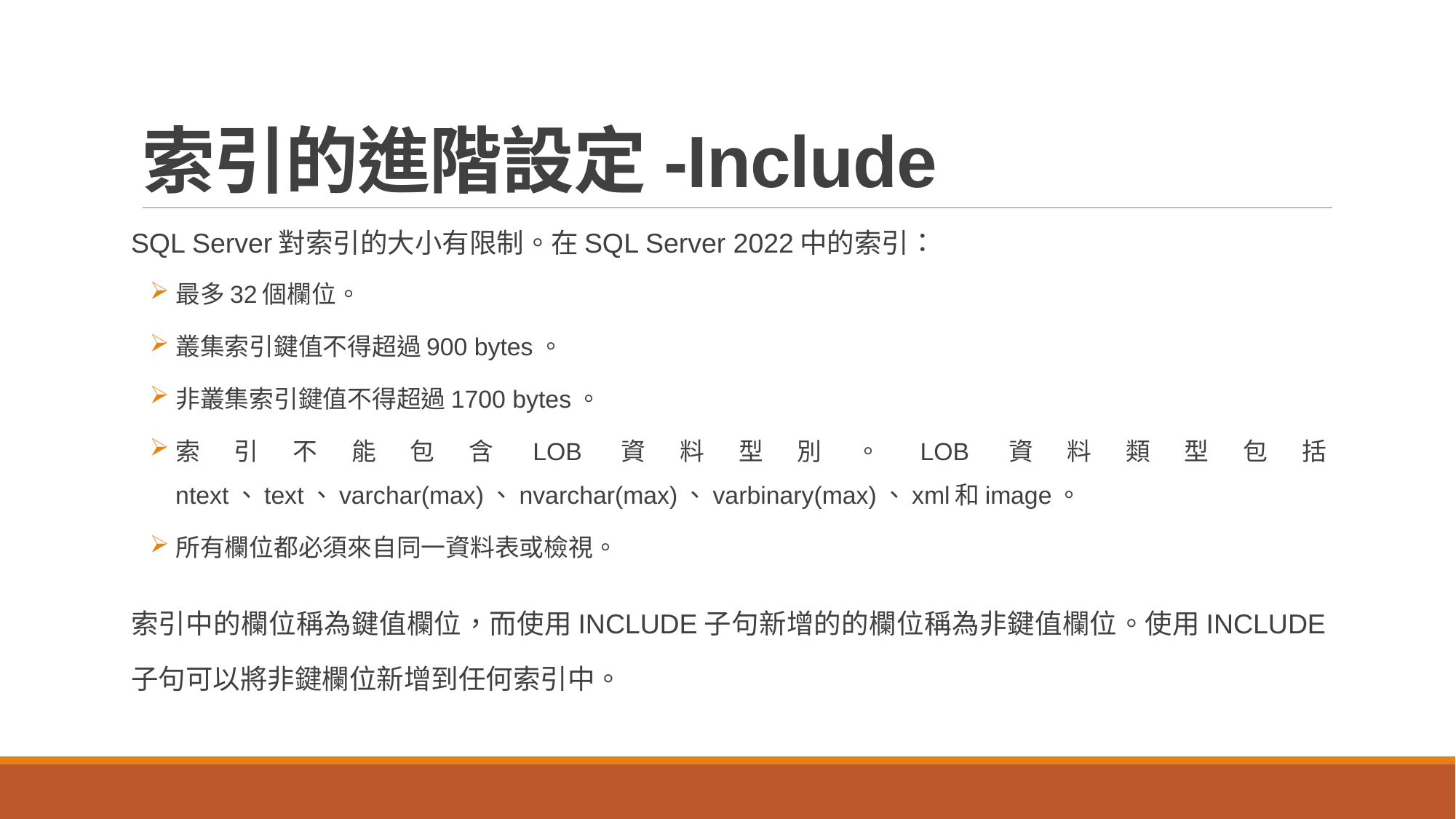

# 索引的進階設定-Include
SQL Server對索引的大小有限制。在SQL Server 2022中的索引：
最多32個欄位。
叢集索引鍵值不得超過900 bytes。
非叢集索引鍵值不得超過1700 bytes。
索引不能包含LOB資料型別。LOB資料類型包括ntext、text、varchar(max)、nvarchar(max)、varbinary(max)、xml和image。
所有欄位都必須來自同一資料表或檢視。
索引中的欄位稱為鍵值欄位，而使用INCLUDE子句新增的的欄位稱為非鍵值欄位。使用INCLUDE子句可以將非鍵欄位新增到任何索引中。